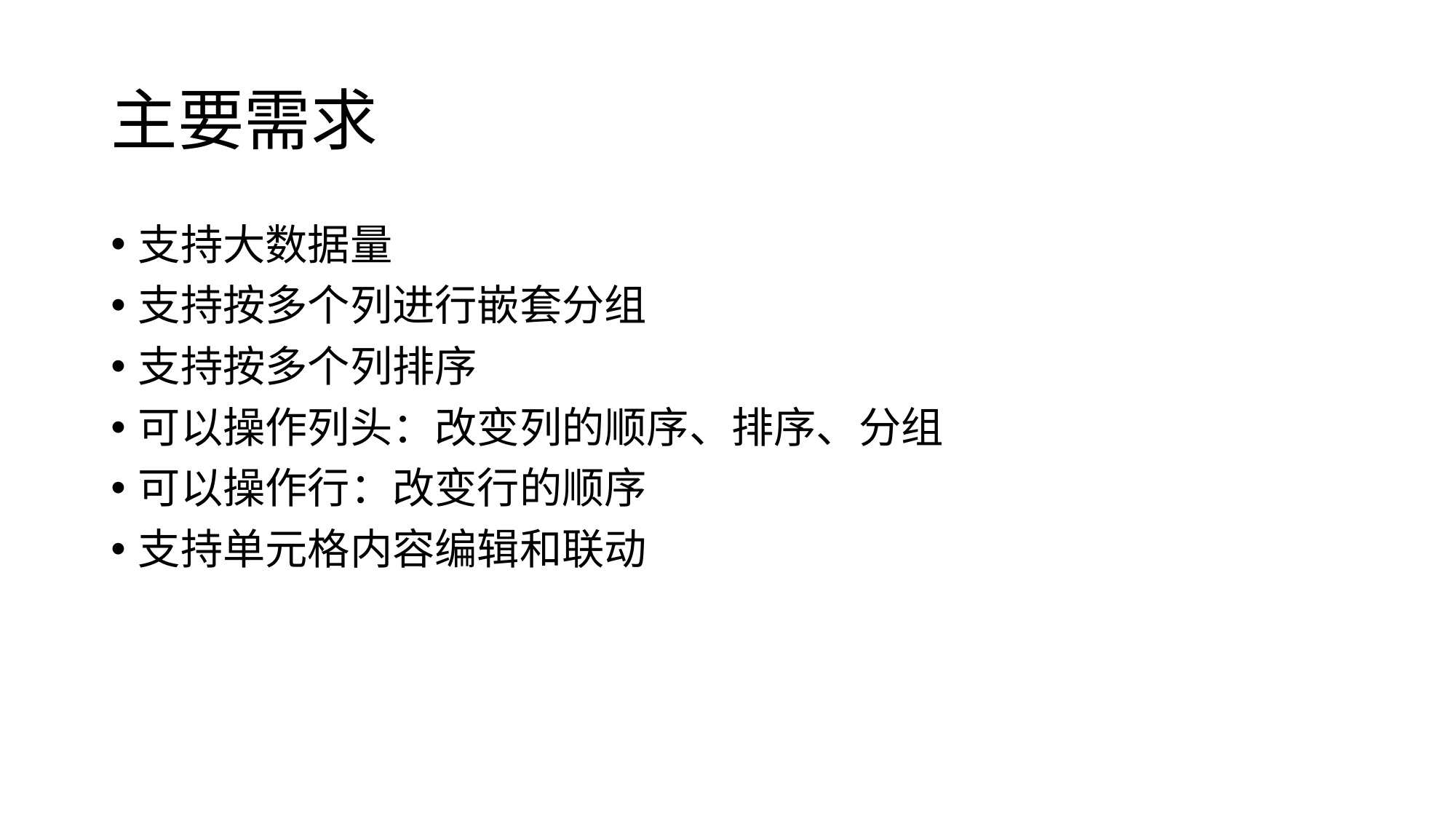

# 主要需求
支持大数据量
支持按多个列进行嵌套分组
支持按多个列排序
可以操作列头：改变列的顺序、排序、分组
可以操作行：改变行的顺序
支持单元格内容编辑和联动